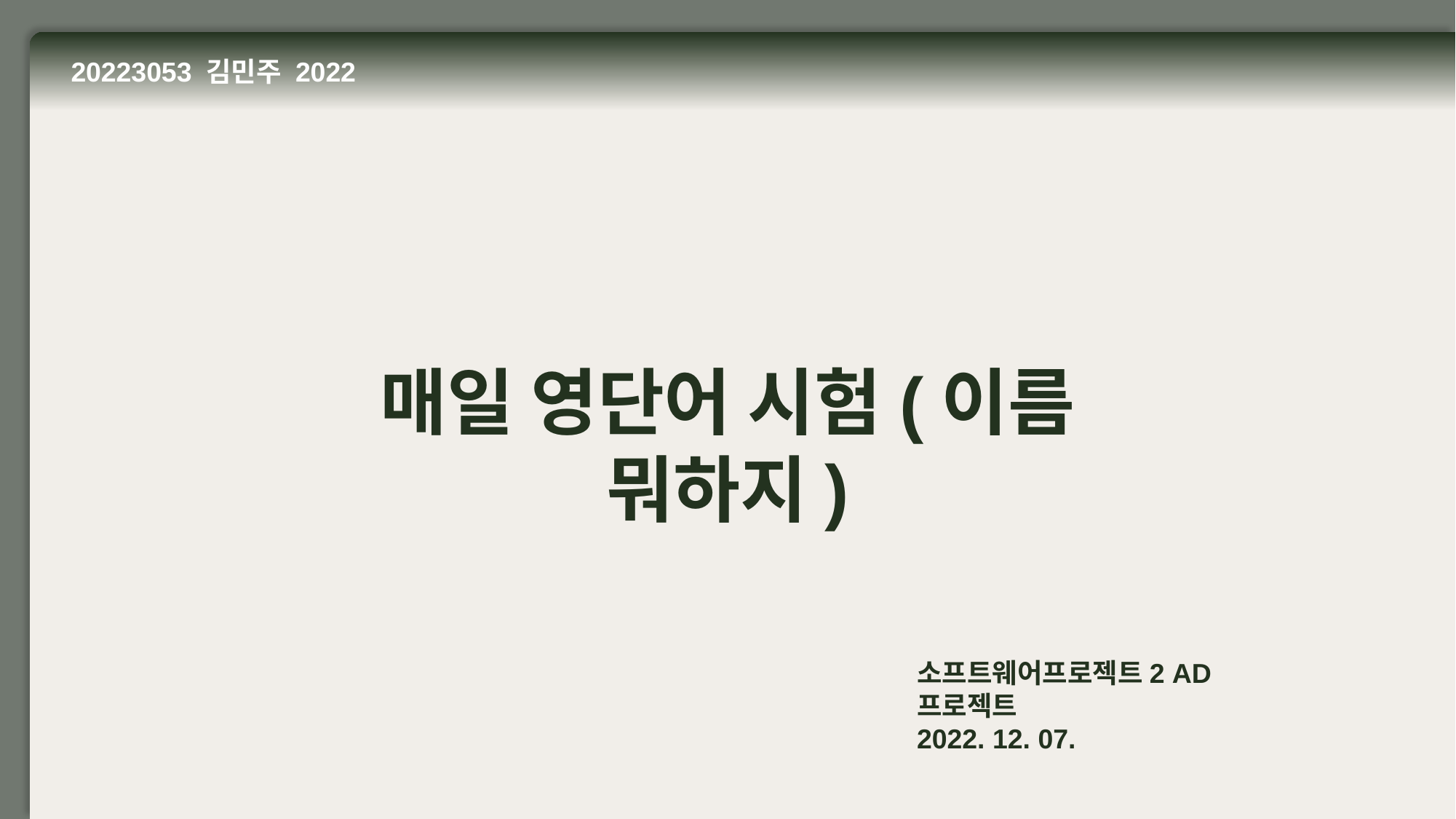

20223053 김민주 2022
매일 영단어 시험(이름 뭐하지)
소프트웨어프로젝트2 AD 프로젝트
2022. 12. 07.